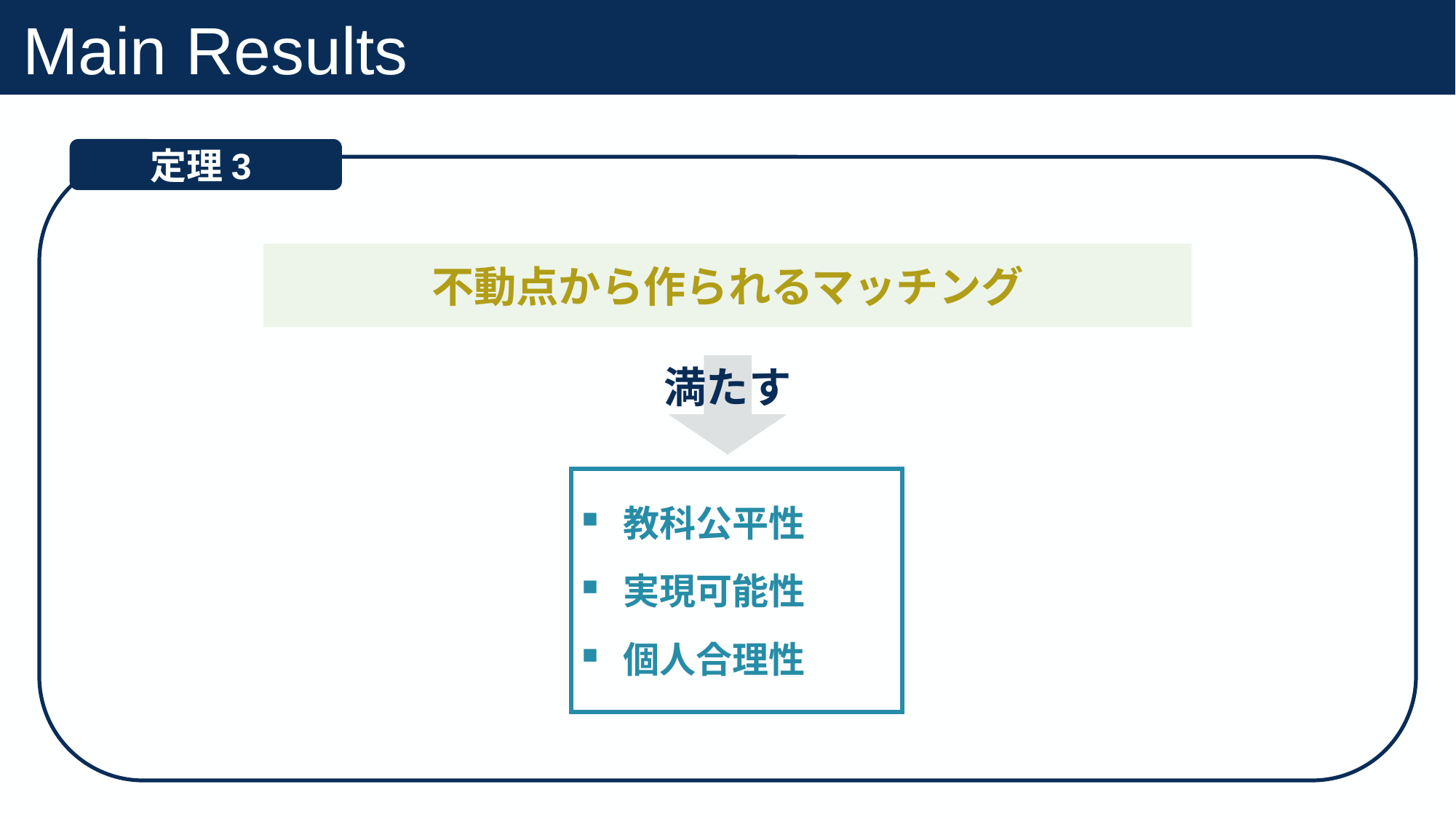

# Main Results
109
定理3

不動点から作られるマッチング

満たす
教科公平性
実現可能性
個人合理性